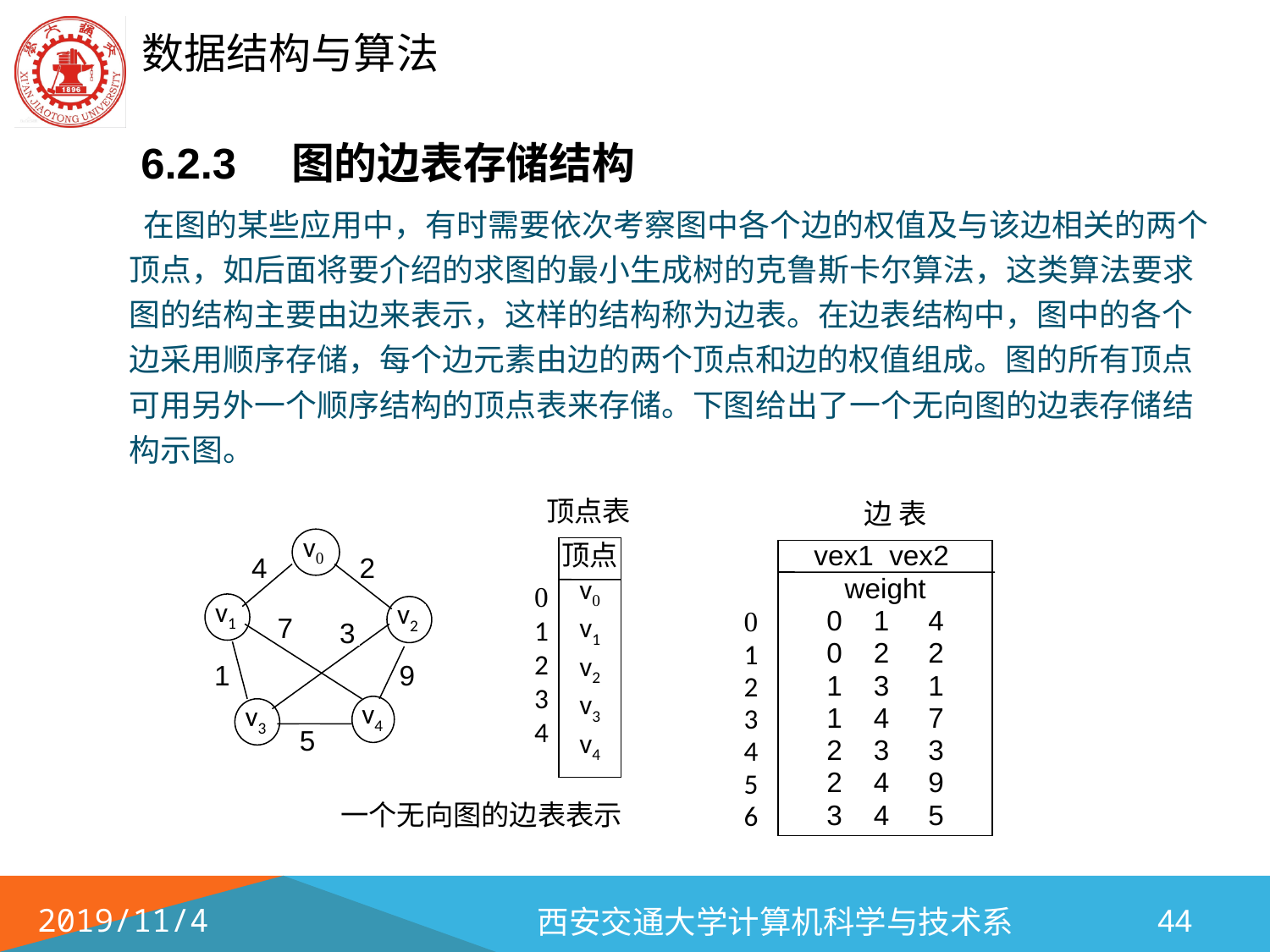

6.2.3    图的边表存储结构
       在图的某些应用中，有时需要依次考察图中各个边的权值及与该边相关的两个顶点，如后面将要介绍的求图的最小生成树的克鲁斯卡尔算法，这类算法要求图的结构主要由边来表示，这样的结构称为边表。在边表结构中，图中的各个边采用顺序存储，每个边元素由边的两个顶点和边的权值组成。图的所有顶点可用另外一个顺序结构的顶点表来存储。下图给出了一个无向图的边表存储结构示图。
顶点表
边 表

v0
4
2

v1

v2
7
3

1
9

v4

v3

5
顶点
v0
v1
v2
v3
v4
vex1  vex2  weight
0    1     4
0    2     2
1    3     1
1    4     7
2    3     3
2    4     9
3    4     5

0
1
2
3
4

0
1
2
3
4
5
6
一个无向图的边表表示